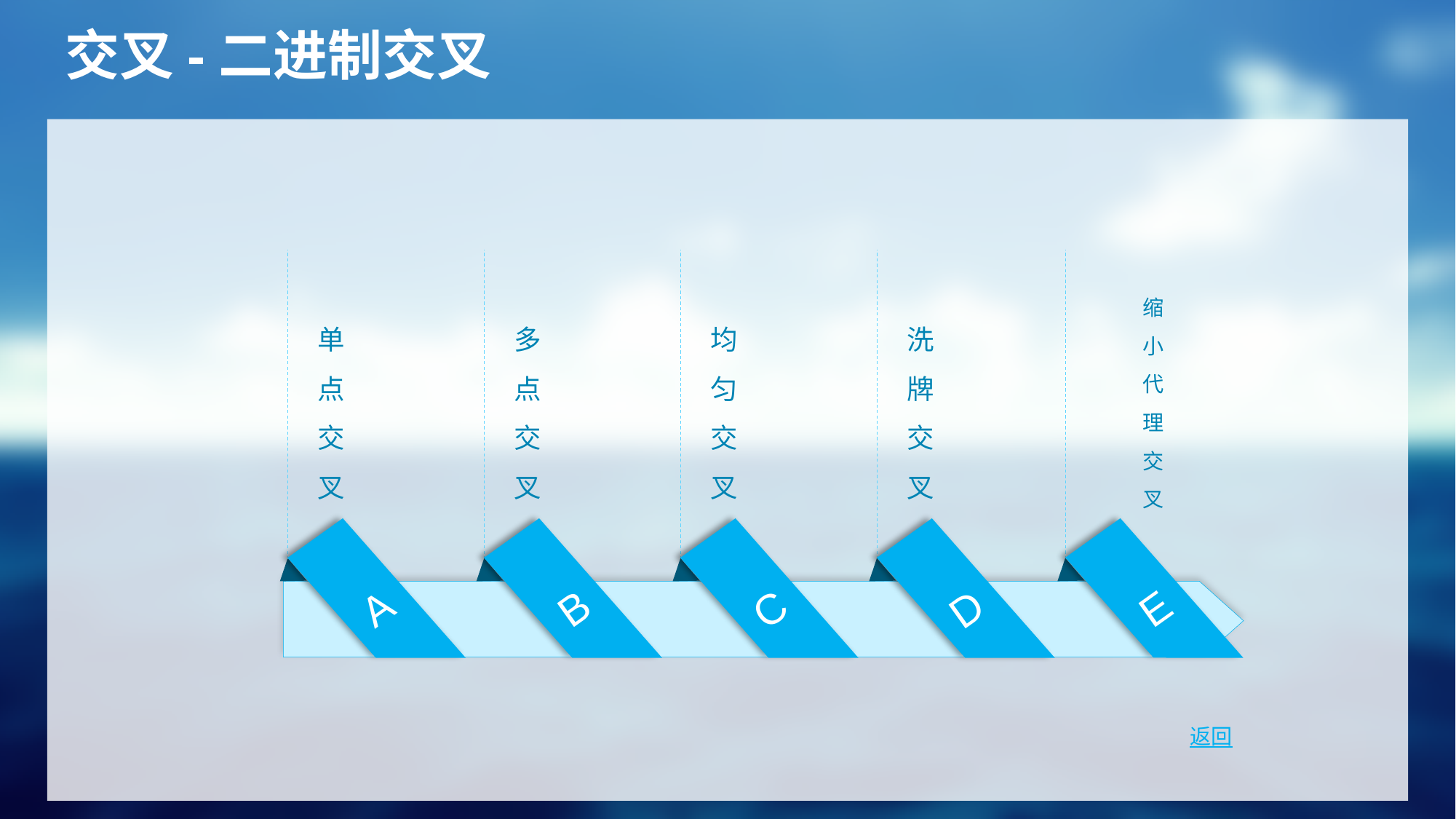

交叉-二进制交叉
E

单点交叉
A

B

C

D

多点交叉
均匀交叉
洗牌交叉
缩小代理交叉

返回